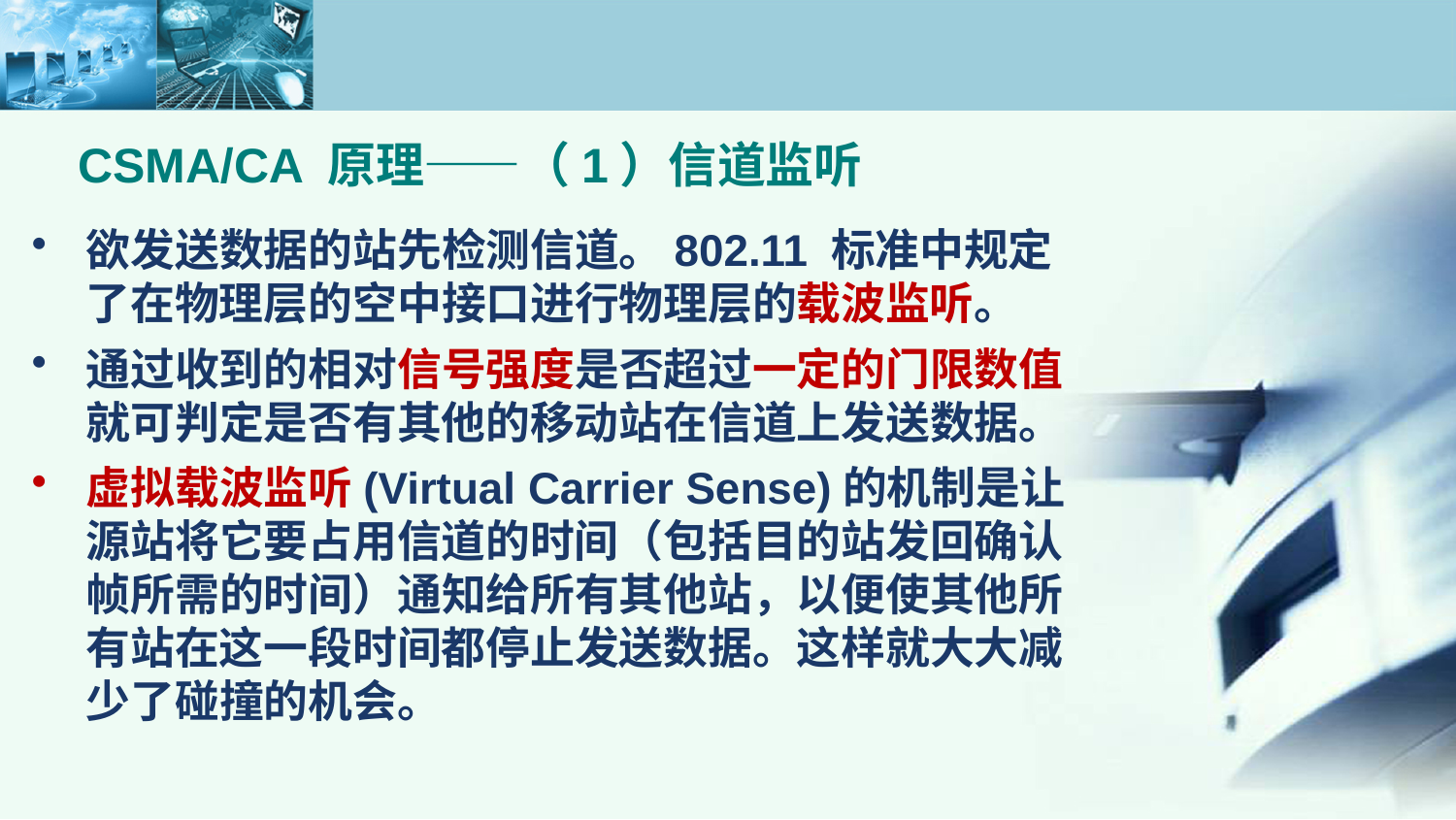

# CSMA/CA 原理——（1）信道监听
欲发送数据的站先检测信道。802.11 标准中规定了在物理层的空中接口进行物理层的载波监听。
通过收到的相对信号强度是否超过一定的门限数值就可判定是否有其他的移动站在信道上发送数据。
虚拟载波监听(Virtual Carrier Sense)的机制是让源站将它要占用信道的时间（包括目的站发回确认帧所需的时间）通知给所有其他站，以便使其他所有站在这一段时间都停止发送数据。这样就大大减少了碰撞的机会。